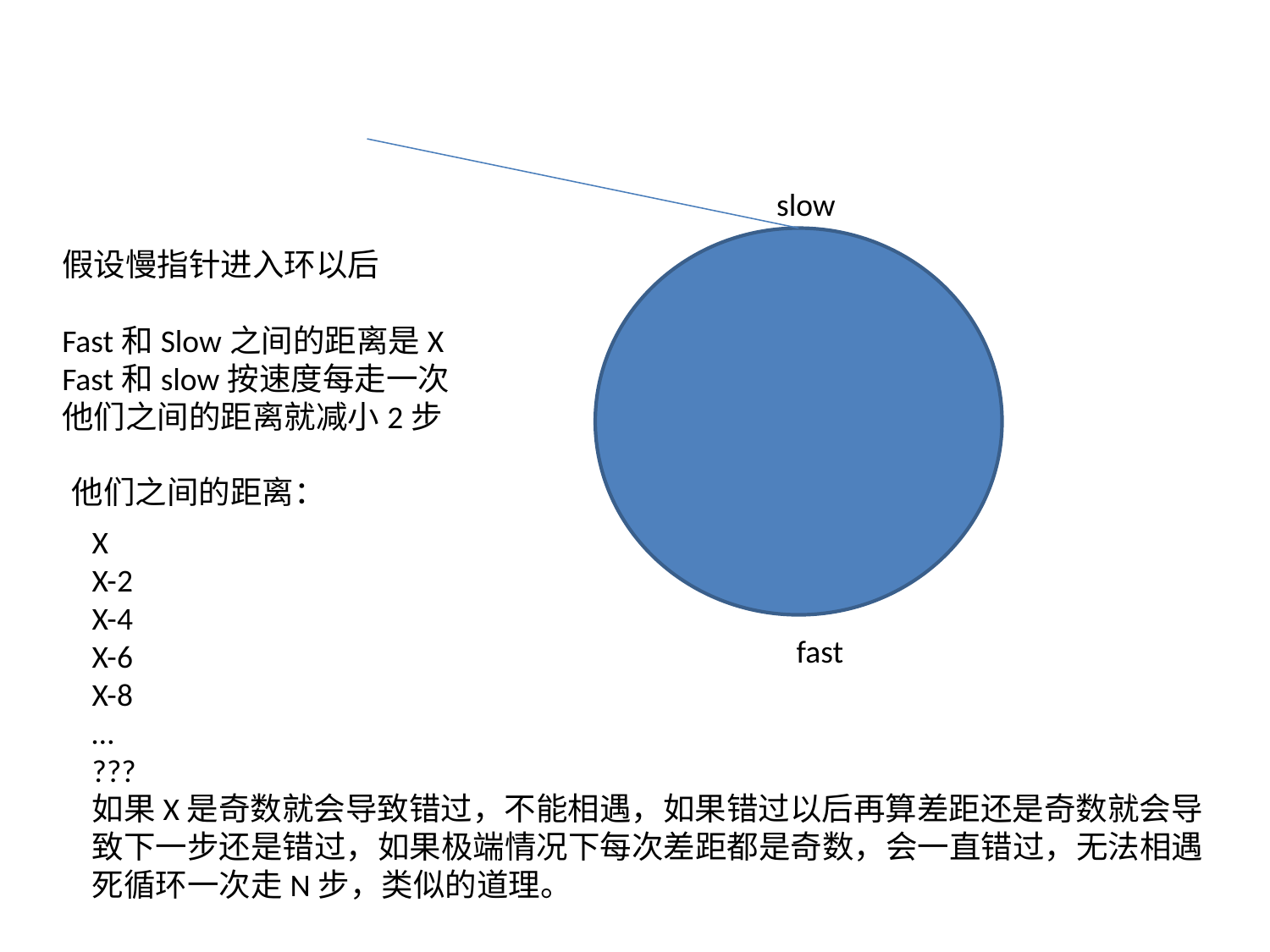

slow

假设慢指针进入环以后

Fast和Slow之间的距离是X
Fast和slow按速度每走一次
他们之间的距离就减小2步
他们之间的距离：

X
X-2
X-4
X-6
X-8
…
???
如果X是奇数就会导致错过，不能相遇，如果错过以后再算差距还是奇数就会导致下一步还是错过，如果极端情况下每次差距都是奇数，会一直错过，无法相遇
死循环一次走N步，类似的道理。
fast